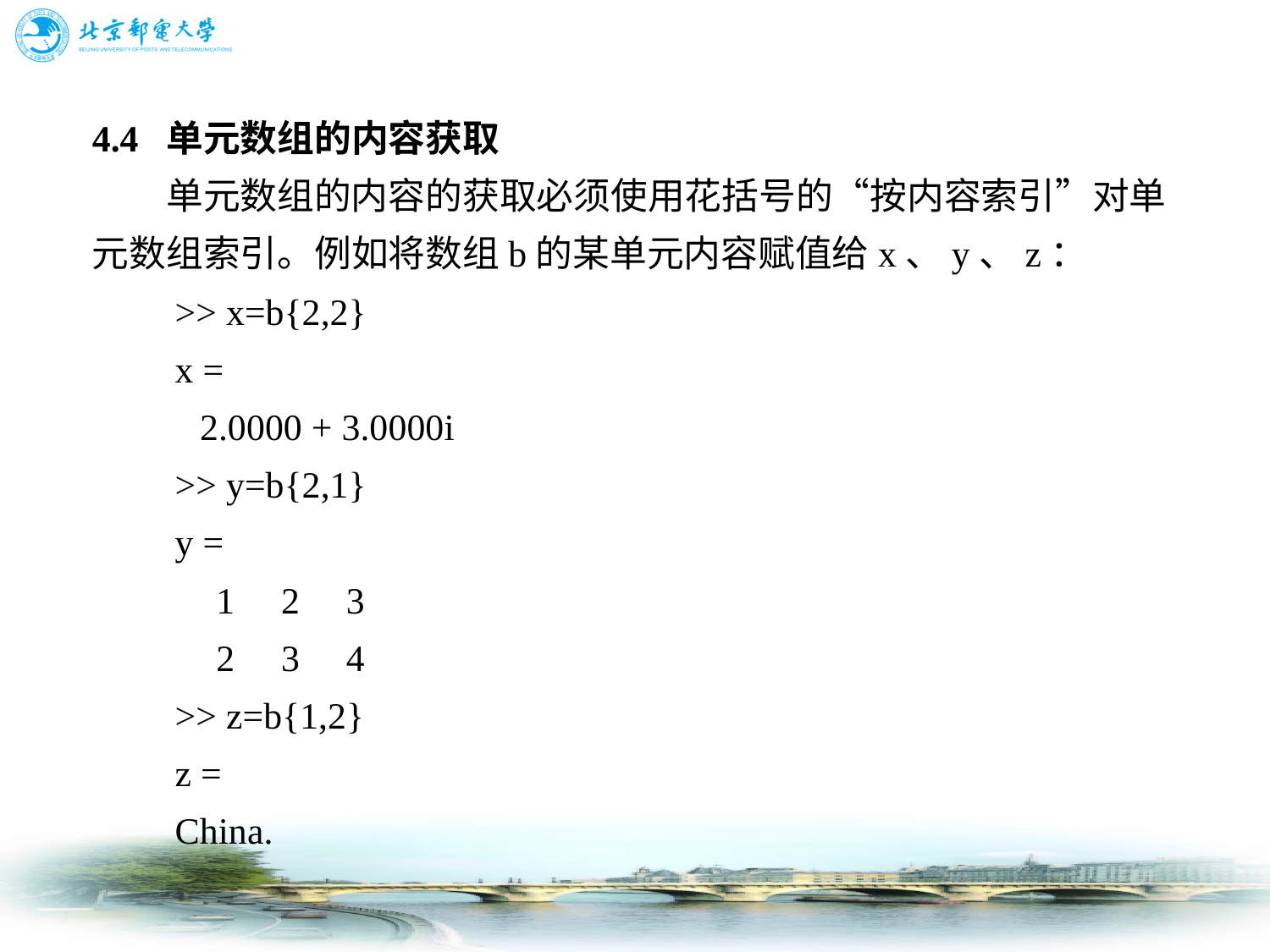

# 4.4  单元数组的内容获取 　　单元数组的内容的获取必须使用花括号的“按内容索引”对单元数组索引。例如将数组b的某单元内容赋值给x、y、z： 　　>> x=b{2,2} 　　x = 　　   2.0000 + 3.0000i 　　>> y=b{2,1} 　　y = 　　     1     2     3 　　     2     3     4 　　>> z=b{1,2} 　　z = 　　China.